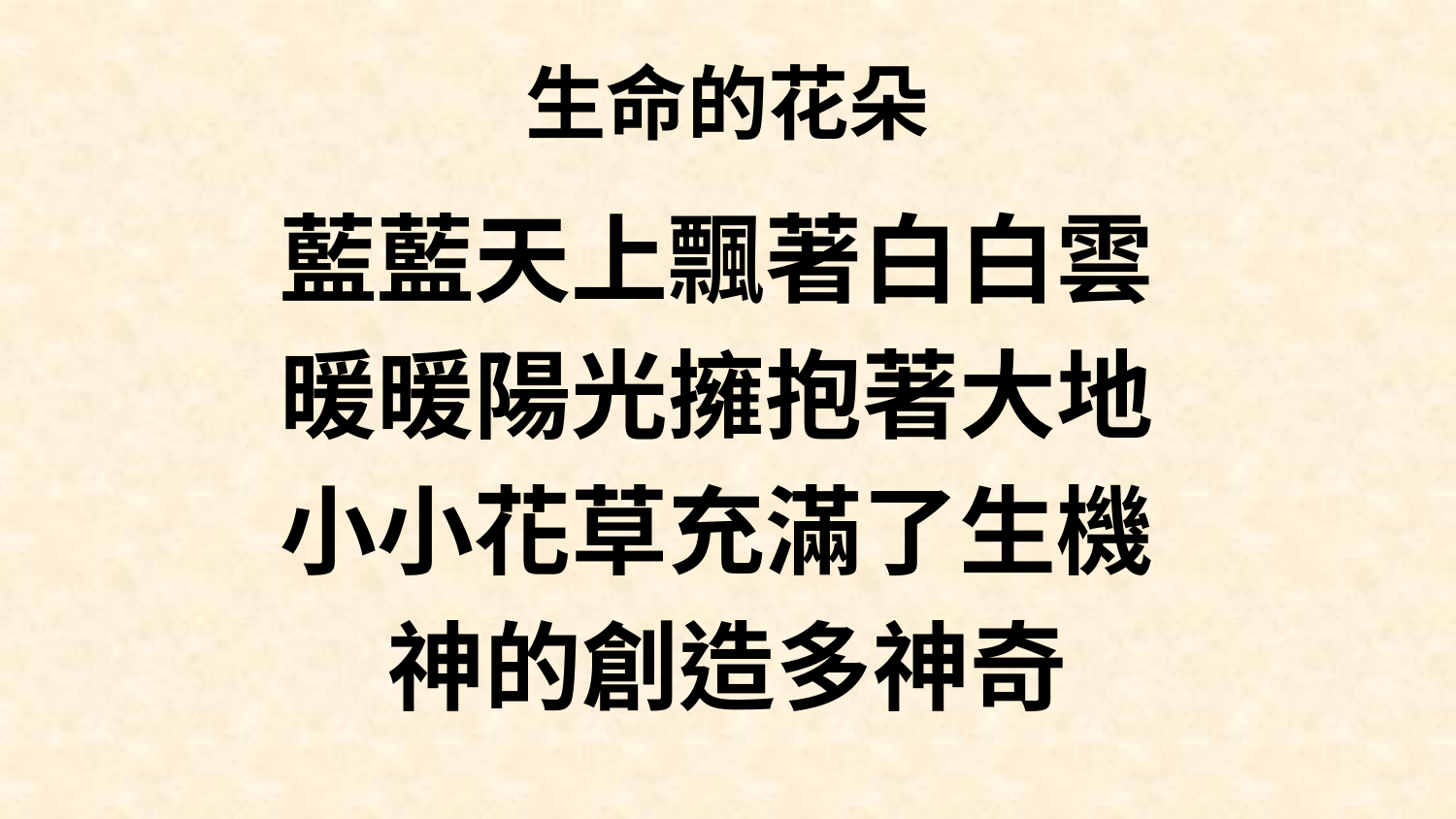

# 生命的花朵
藍藍天上飄著白白雲
暖暖陽光擁抱著大地
小小花草充滿了生機
神的創造多神奇